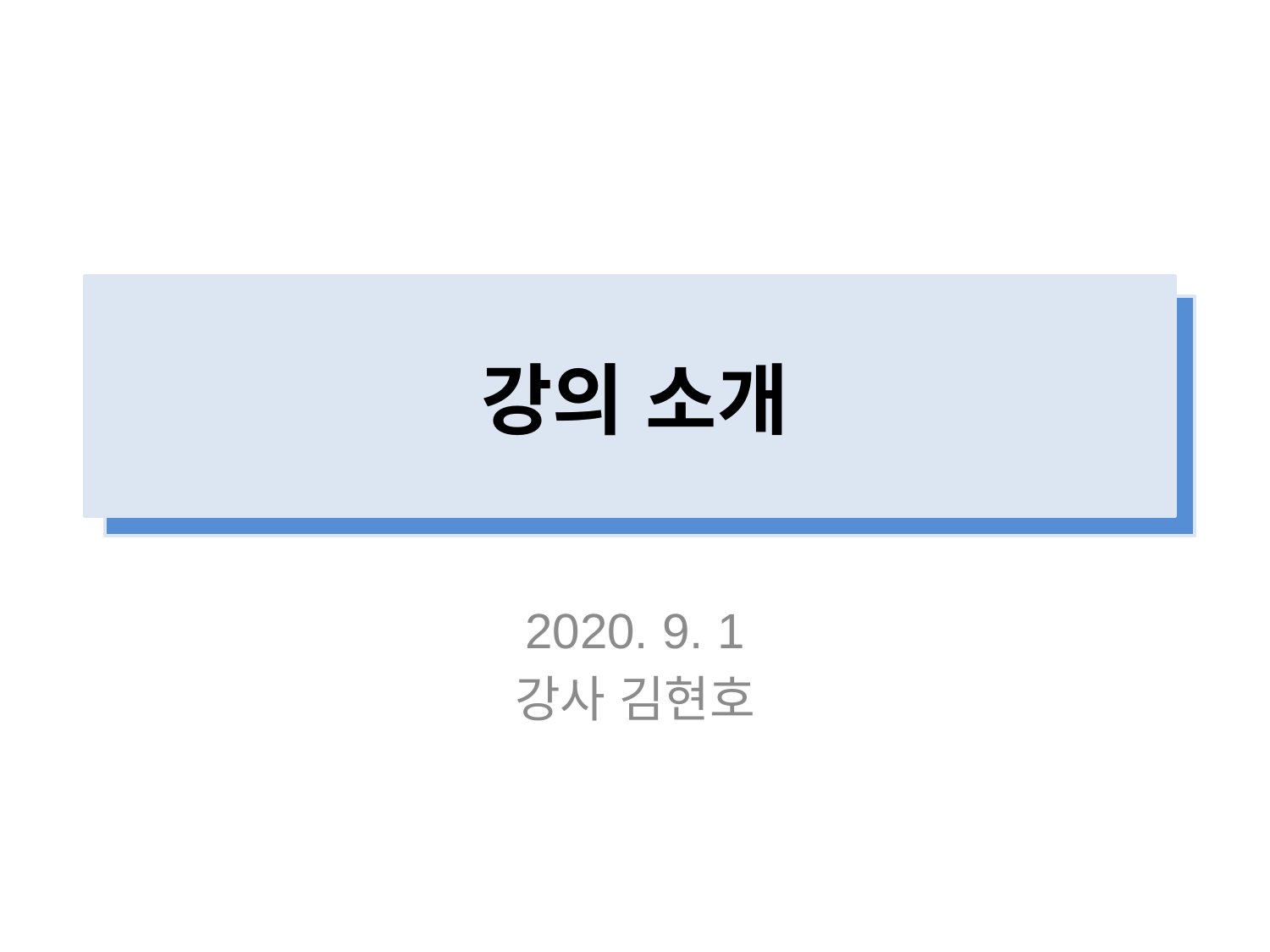

# 강의 소개

2020. 9. 1
강사 김현호